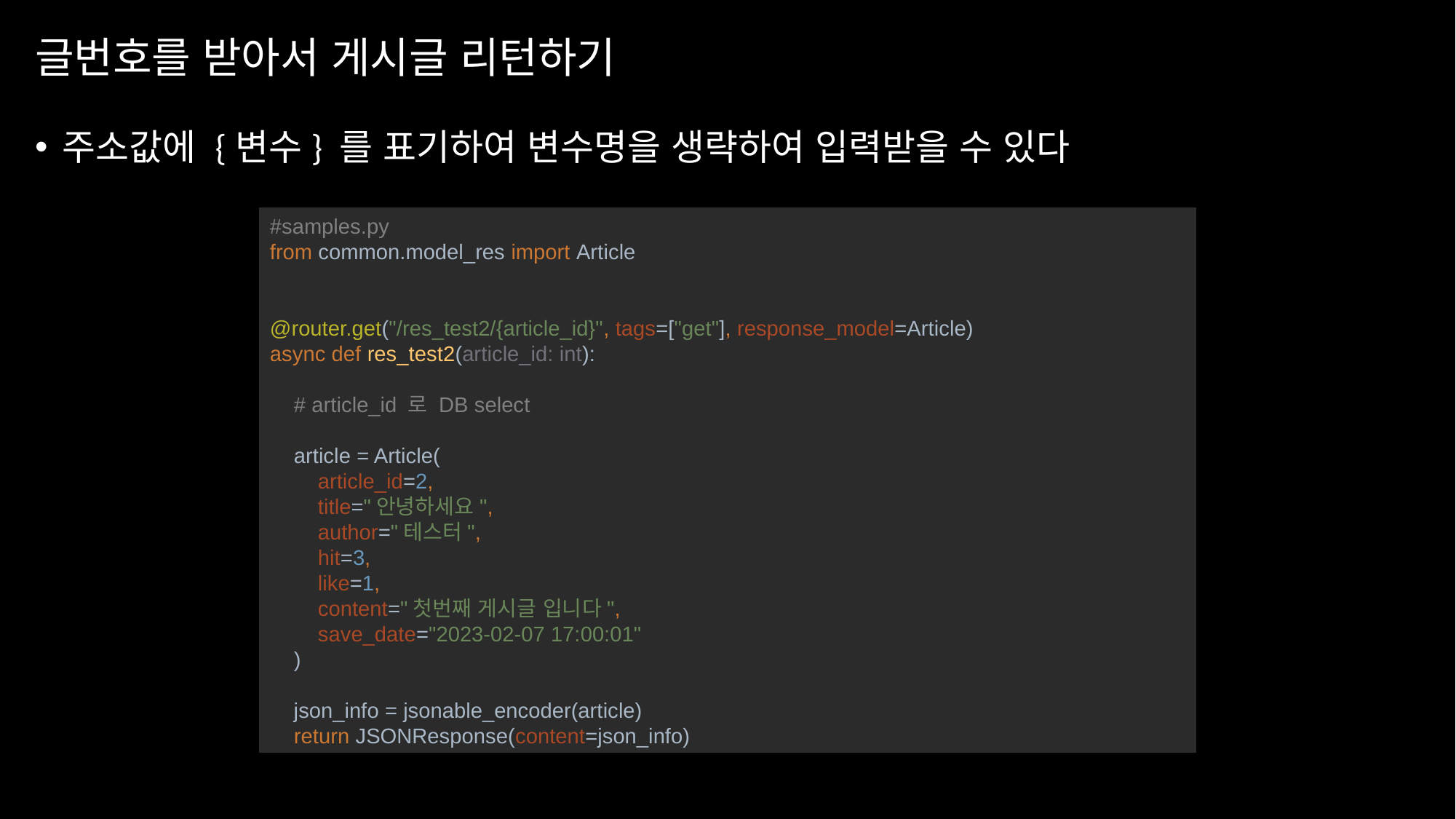

# 글번호를 받아서 게시글 리턴하기
주소값에 {변수} 를 표기하여 변수명을 생략하여 입력받을 수 있다
#samples.py
from common.model_res import Article
@router.get("/res_test2/{article_id}", tags=["get"], response_model=Article)
async def res_test2(article_id: int):
    # article_id 로 DB select
    article = Article(
        article_id=2,
        title="안녕하세요",
        author="테스터",
        hit=3,
        like=1,
        content="첫번째 게시글 입니다",
        save_date="2023-02-07 17:00:01"
    )
    json_info = jsonable_encoder(article)
    return JSONResponse(content=json_info)